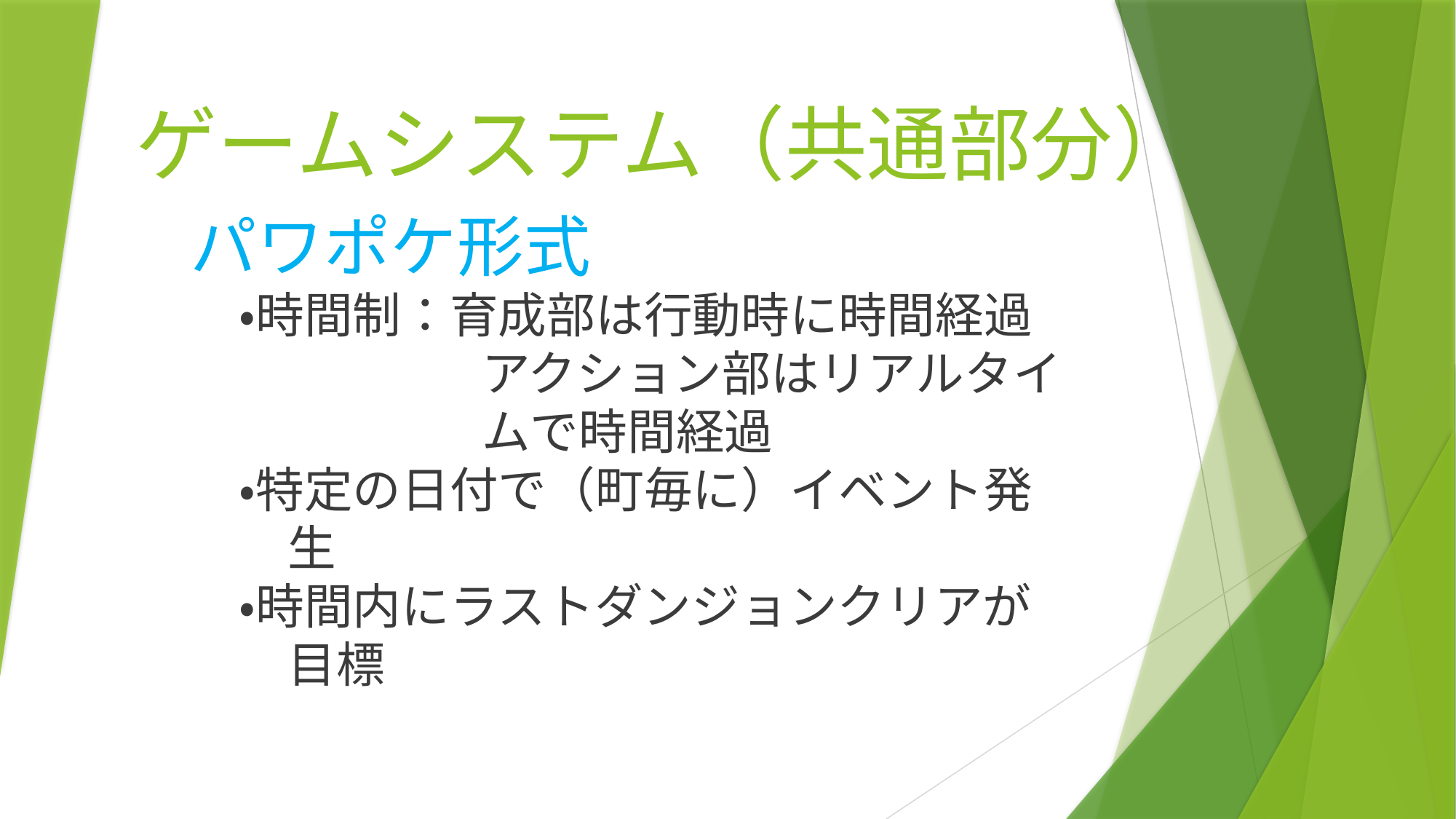

# ゲームシステム（共通部分）
パワポケ形式
　・時間制：育成部は行動時に時間経過
　　　　　　アクション部はリアルタイ
　　　　　　ムで時間経過
　・特定の日付で（町毎に）イベント発
　　生
　・時間内にラストダンジョンクリアが
　　目標